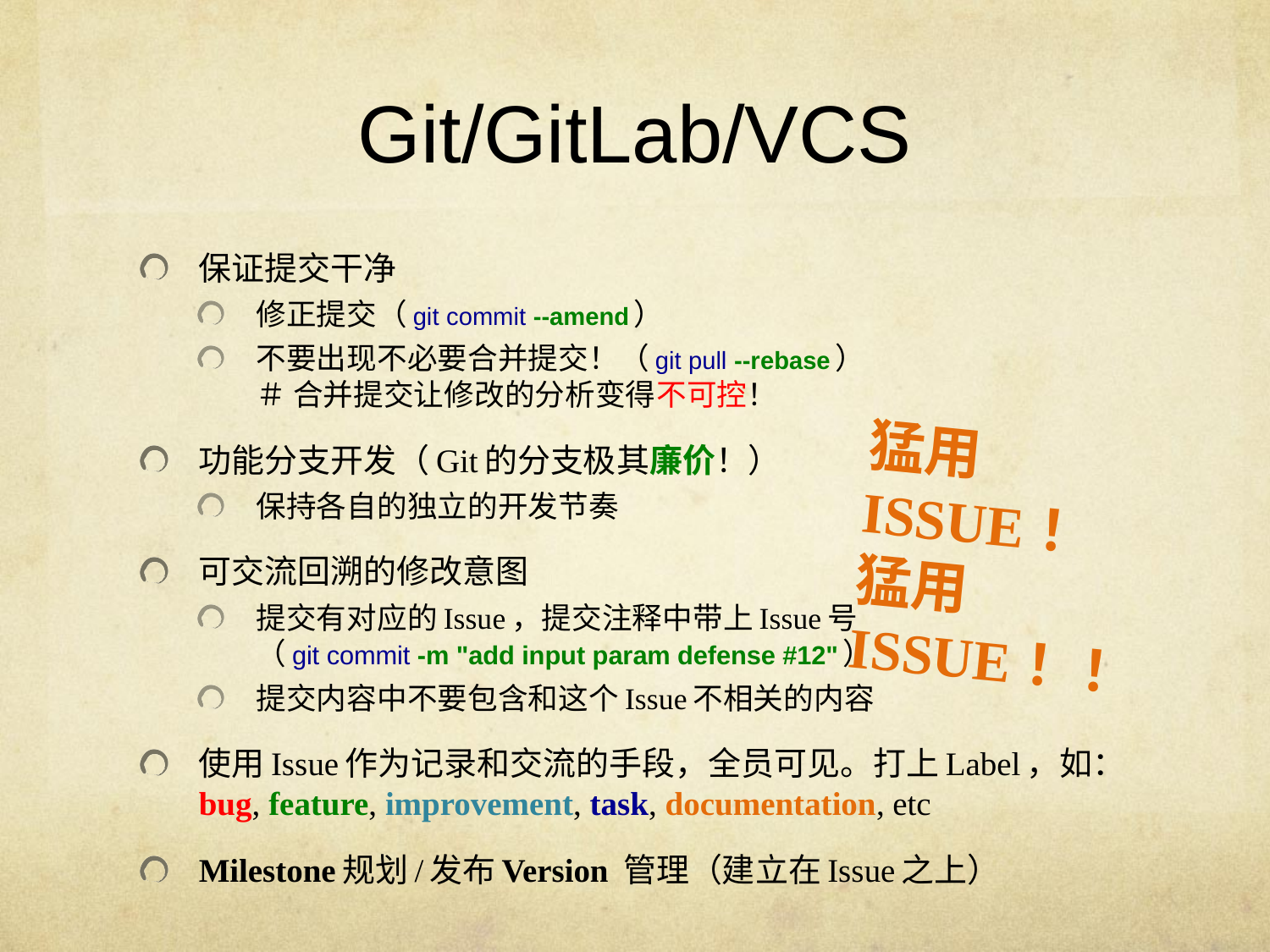

# Git/GitLab/VCS
保证提交干净
修正提交（git commit --amend）
不要出现不必要合并提交！（git pull --rebase）
＃ 合并提交让修改的分析变得不可控！
功能分支开发（Git的分支极其廉价！）
保持各自的独立的开发节奏
可交流回溯的修改意图
提交有对应的Issue，提交注释中带上Issue号
（git commit -m "add input param defense #12"）
提交内容中不要包含和这个Issue不相关的内容
使用Issue作为记录和交流的手段，全员可见。打上Label，如：
bug, feature, improvement, task, documentation, etc
Milestone规划/发布Version 管理（建立在Issue之上）
猛用Issue！
猛用Issue！！